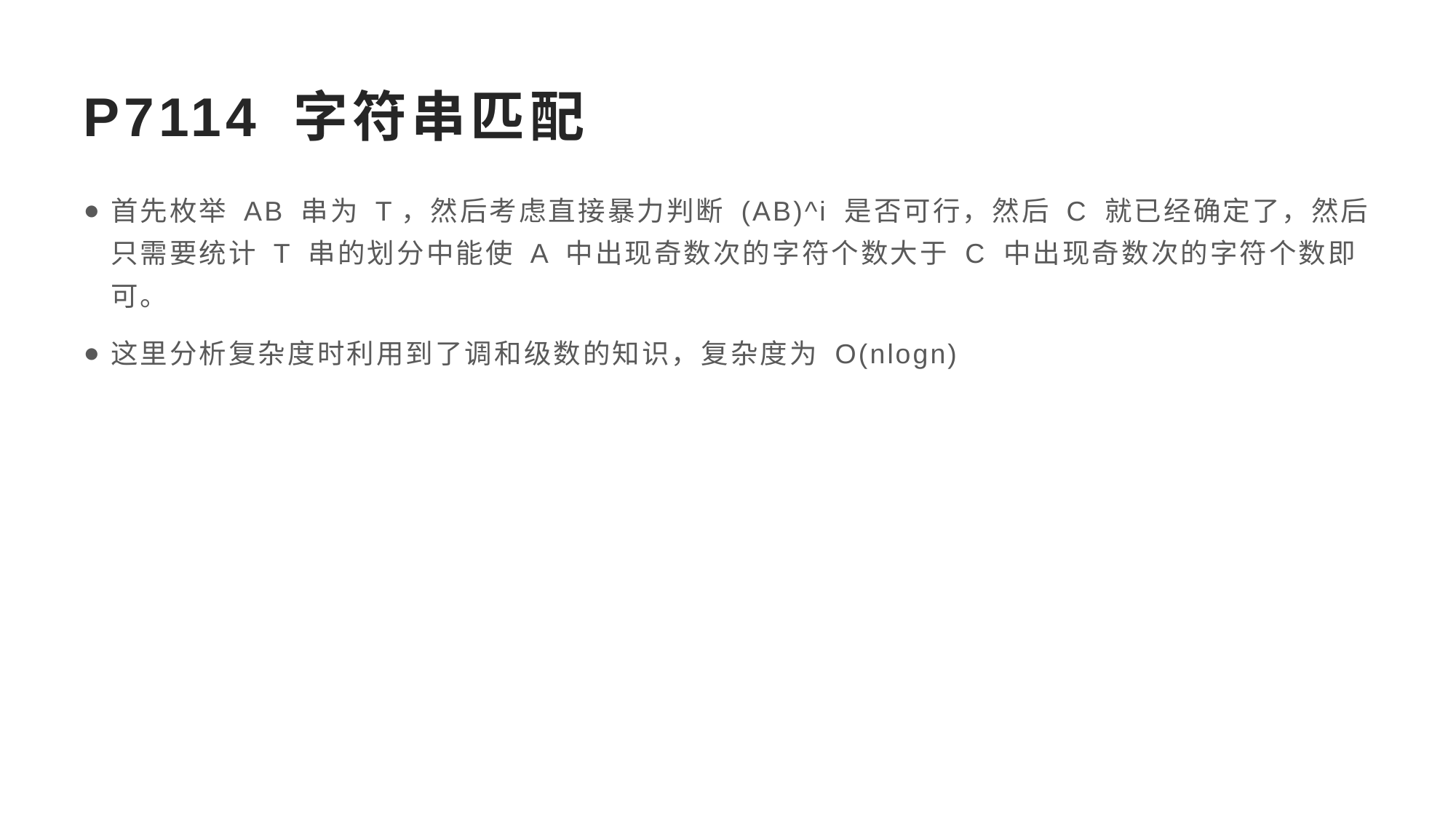

# P7114 字符串匹配
首先枚举 AB 串为 T，然后考虑直接暴力判断 (AB)^i 是否可行，然后 C 就已经确定了，然后只需要统计 T 串的划分中能使 A 中出现奇数次的字符个数大于 C 中出现奇数次的字符个数即可。
这里分析复杂度时利用到了调和级数的知识，复杂度为 O(nlogn)